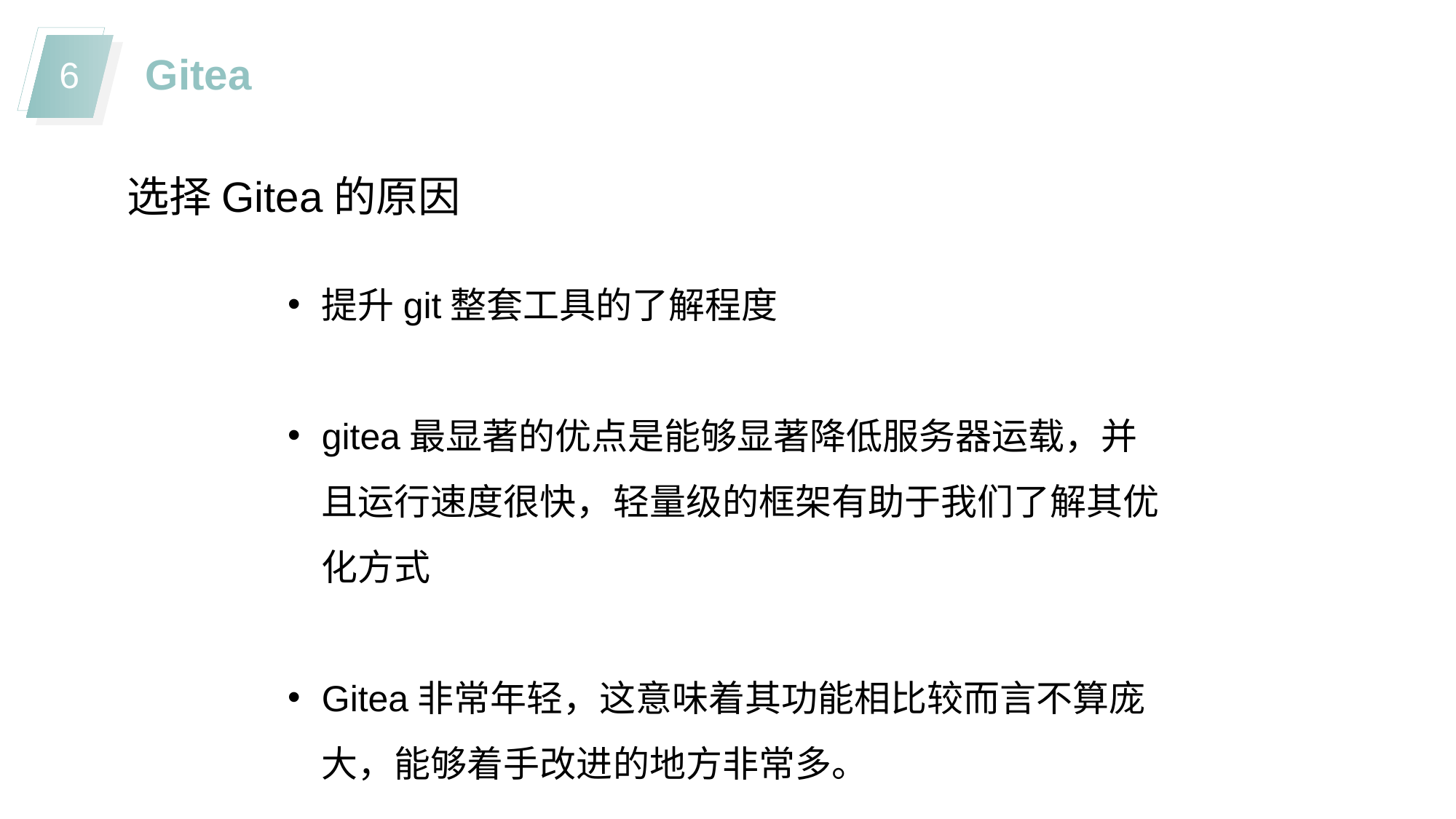

Gitea
选择Gitea的原因
提升git整套工具的了解程度

gitea最显著的优点是能够显著降低服务器运载，并且运行速度很快，轻量级的框架有助于我们了解其优化方式

Gitea非常年轻，这意味着其功能相比较而言不算庞大，能够着手改进的地方非常多。